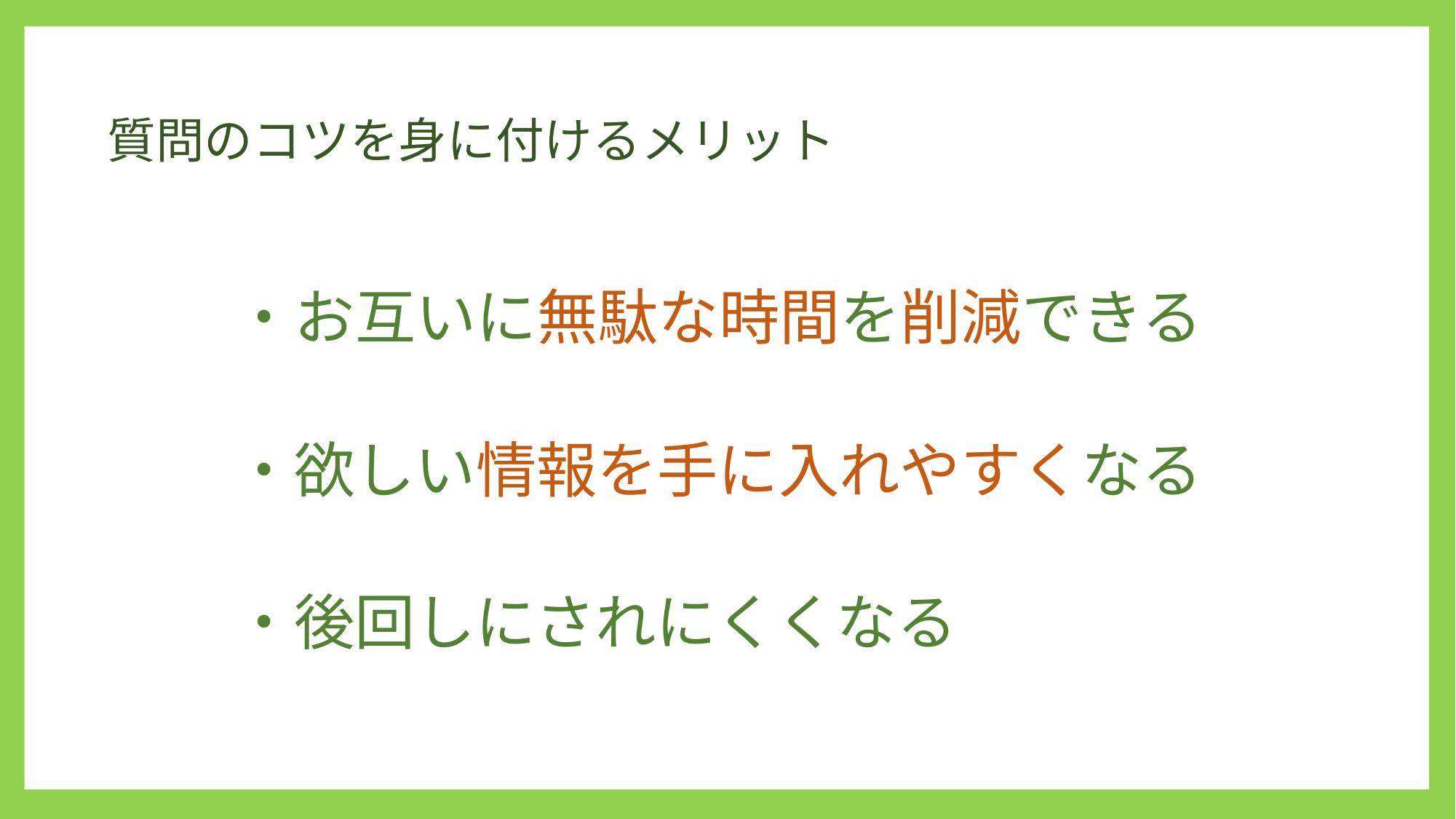

質問のコツを身に付けるメリット
・お互いに無駄な時間を削減できる
・欲しい情報を手に入れやすくなる
・後回しにされにくくなる